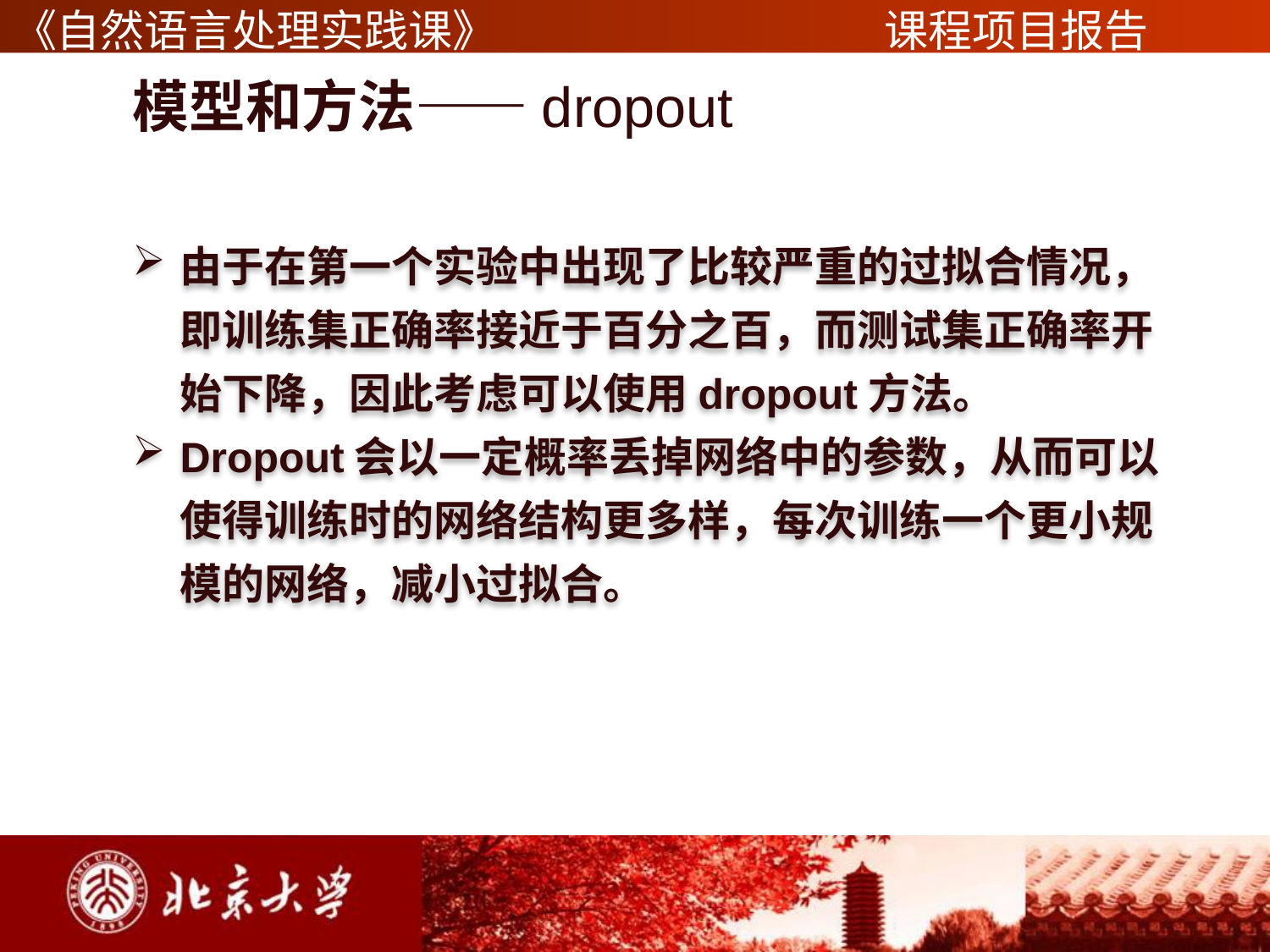

# 模型和方法——dropout
由于在第一个实验中出现了比较严重的过拟合情况，即训练集正确率接近于百分之百，而测试集正确率开始下降，因此考虑可以使用dropout方法。
Dropout会以一定概率丢掉网络中的参数，从而可以使得训练时的网络结构更多样，每次训练一个更小规模的网络，减小过拟合。